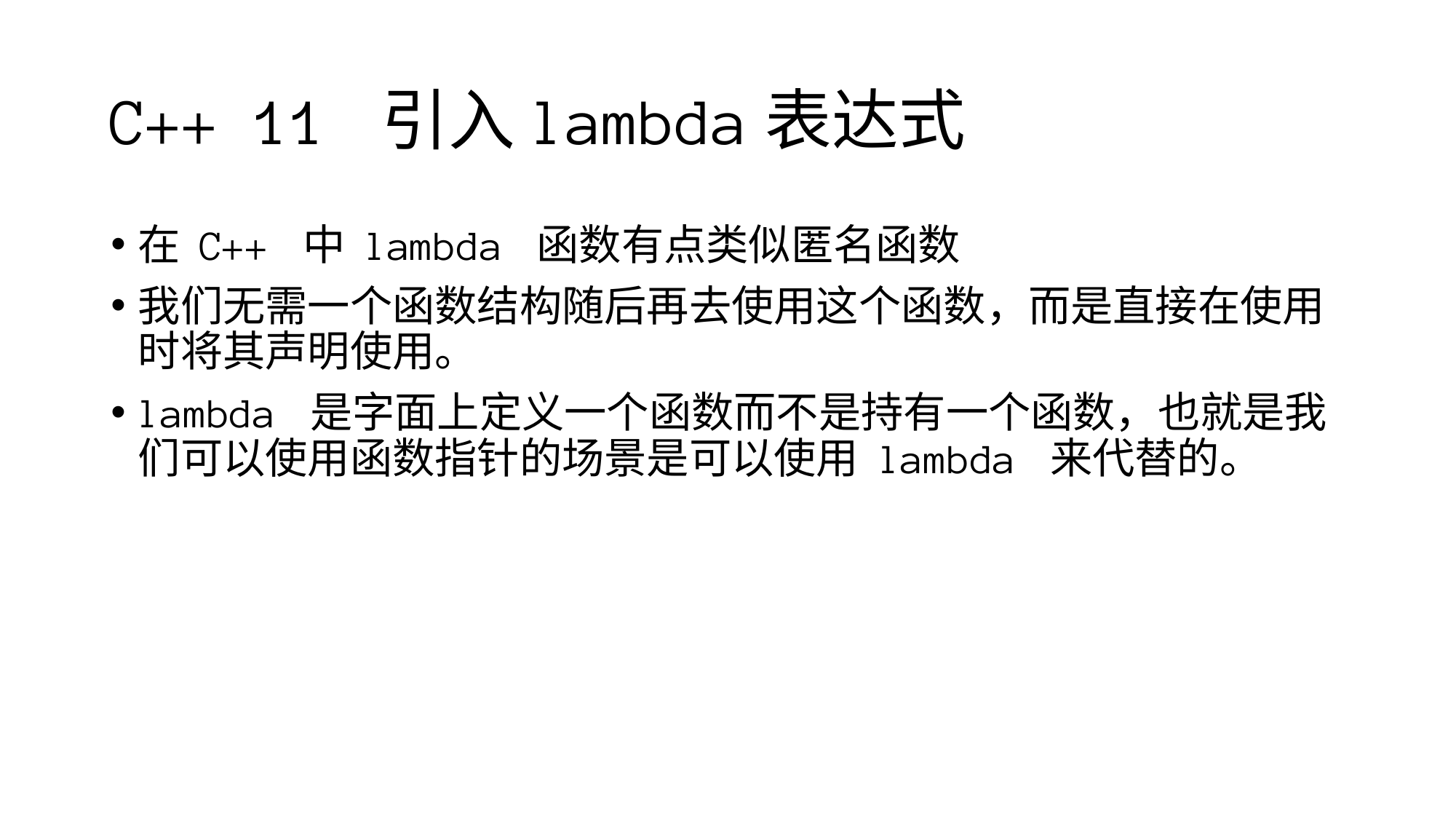

# C++ 11 引入lambda表达式
在 C++ 中 lambda 函数有点类似匿名函数
我们无需一个函数结构随后再去使用这个函数，而是直接在使用时将其声明使用。
lambda 是字面上定义一个函数而不是持有一个函数，也就是我们可以使用函数指针的场景是可以使用 lambda 来代替的。